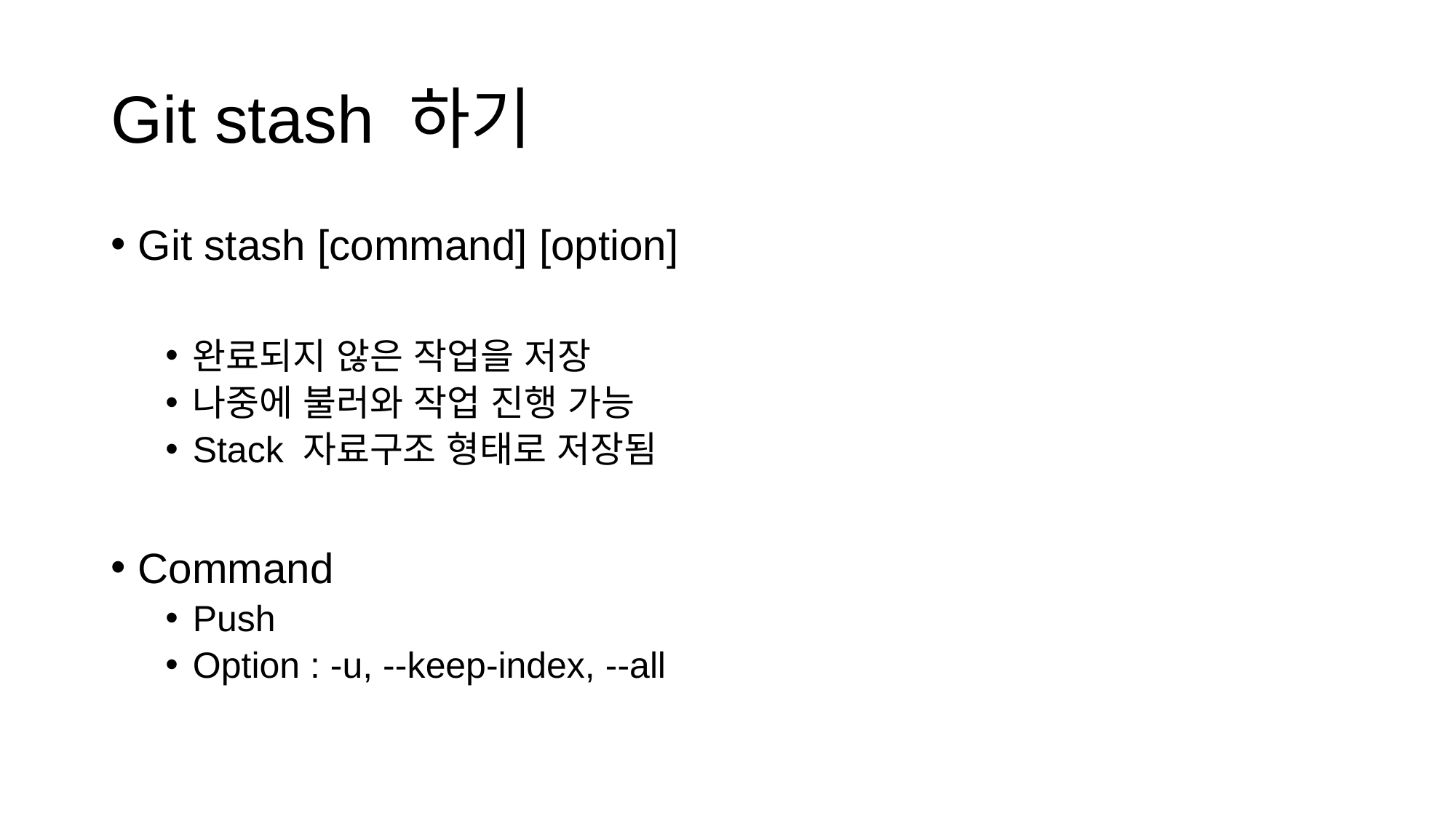

# Git stash 하기
Git stash [command] [option]

완료되지 않은 작업을 저장
나중에 불러와 작업 진행 가능
Stack 자료구조 형태로 저장됨

Command
Push
Option : -u, --keep-index, --all